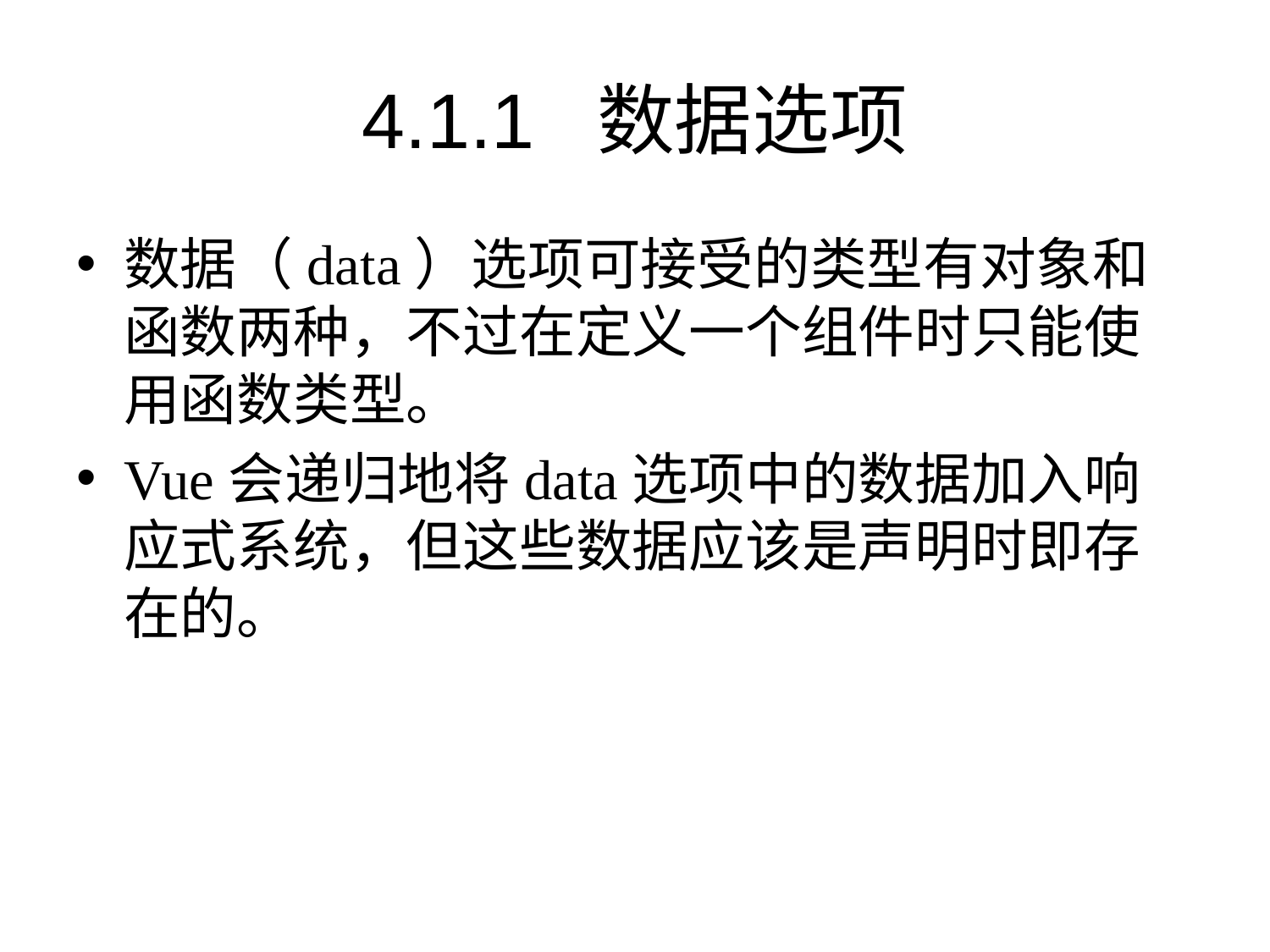

# 4.1.1  数据选项
数据（data）选项可接受的类型有对象和函数两种，不过在定义一个组件时只能使用函数类型。
Vue会递归地将data选项中的数据加入响应式系统，但这些数据应该是声明时即存在的。